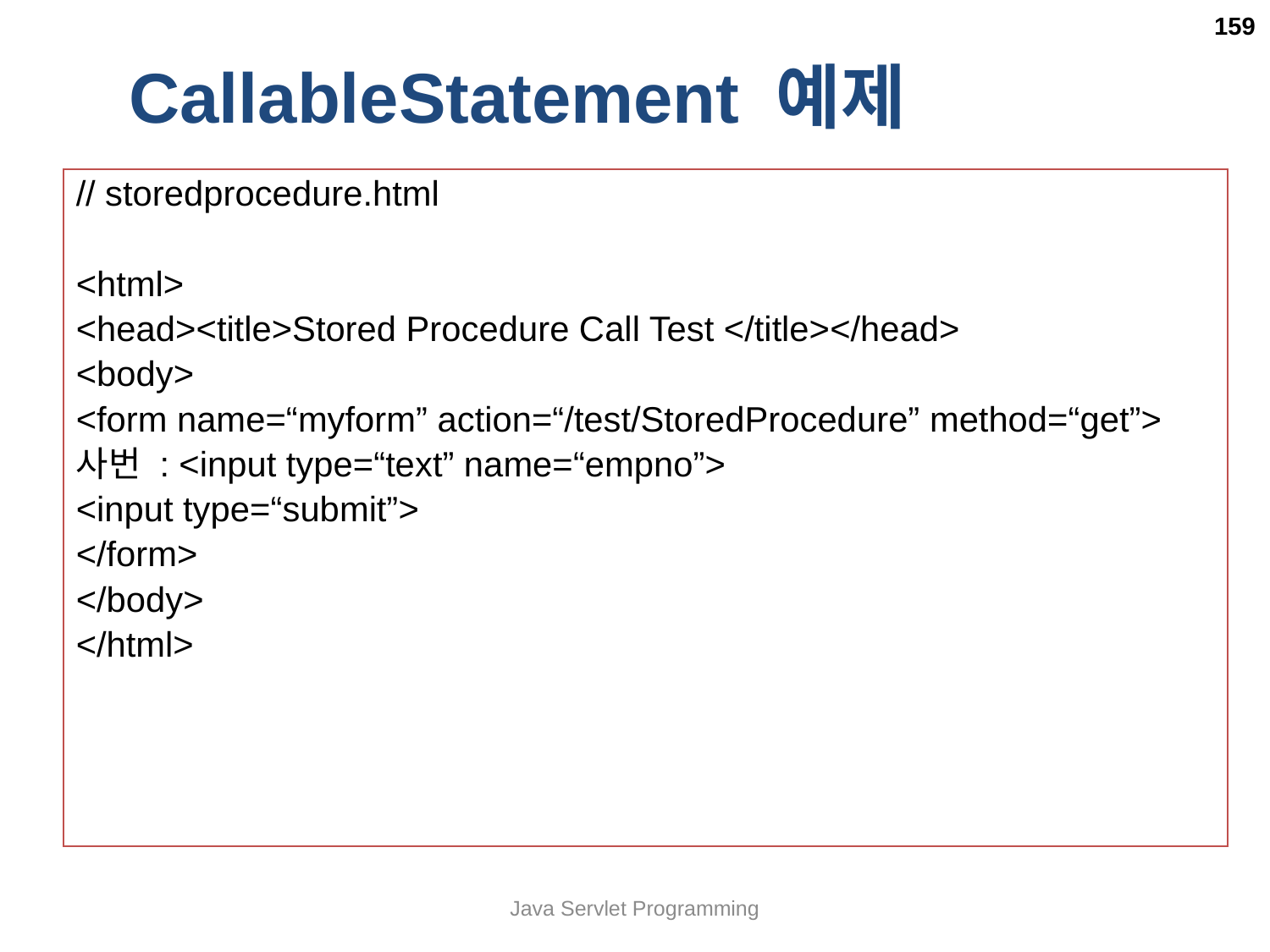

159
CallableStatement 예제
// storedprocedure.html

<html>
<head><title>Stored Procedure Call Test </title></head>
<body>
<form name=“myform” action=“/test/StoredProcedure” method=“get”>
사번 : <input type=“text” name=“empno”>
<input type=“submit”>
</form>
</body>
</html>
Java Servlet Programming